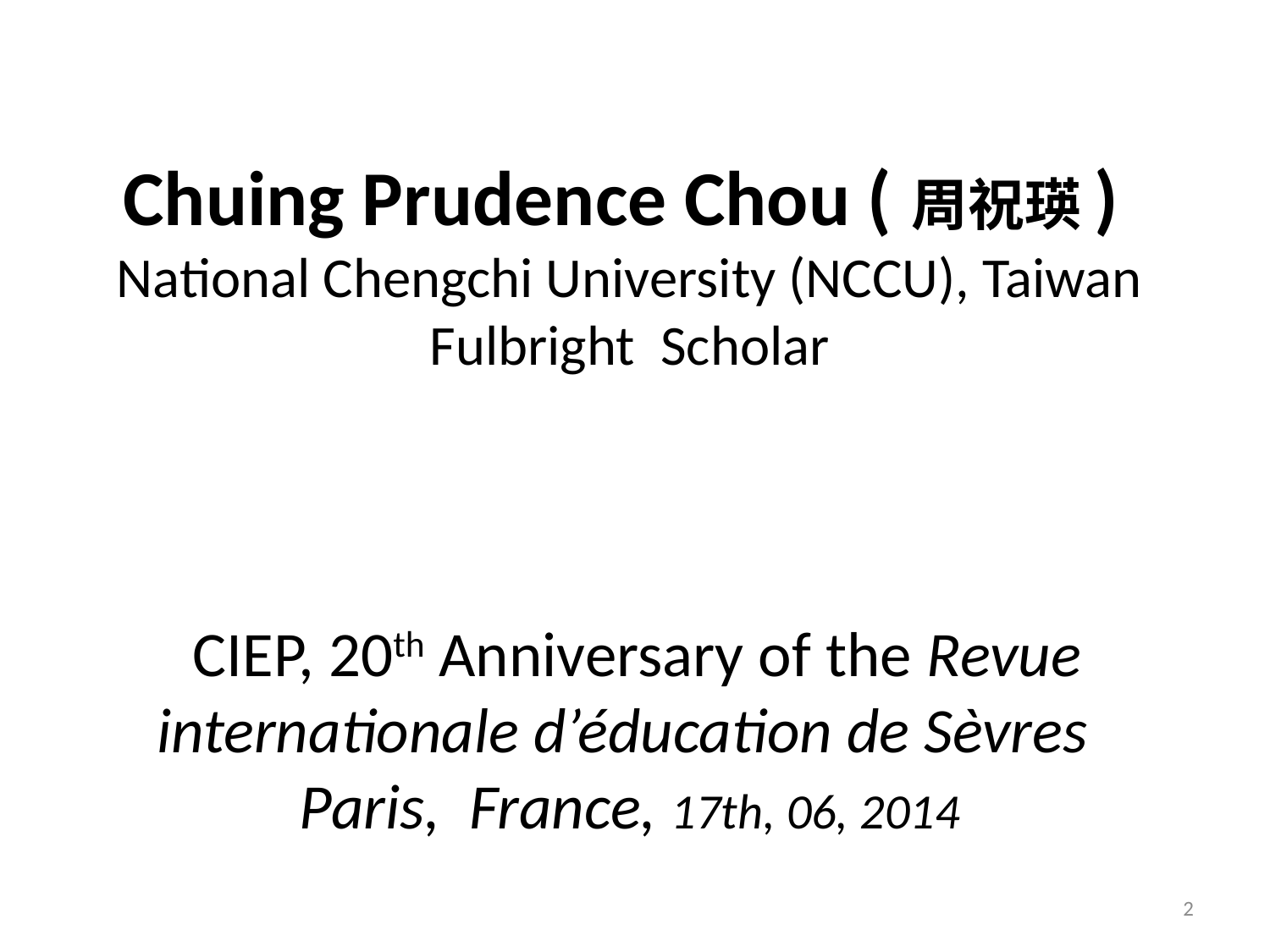

# Chuing Prudence Chou (周祝瑛) National Chengchi University (NCCU), Taiwan Fulbright  Scholar  CIEP, 20th Anniversary of the Revue internationale d’éducation de Sèvres Paris,  France, 17th, 06, 2014
2